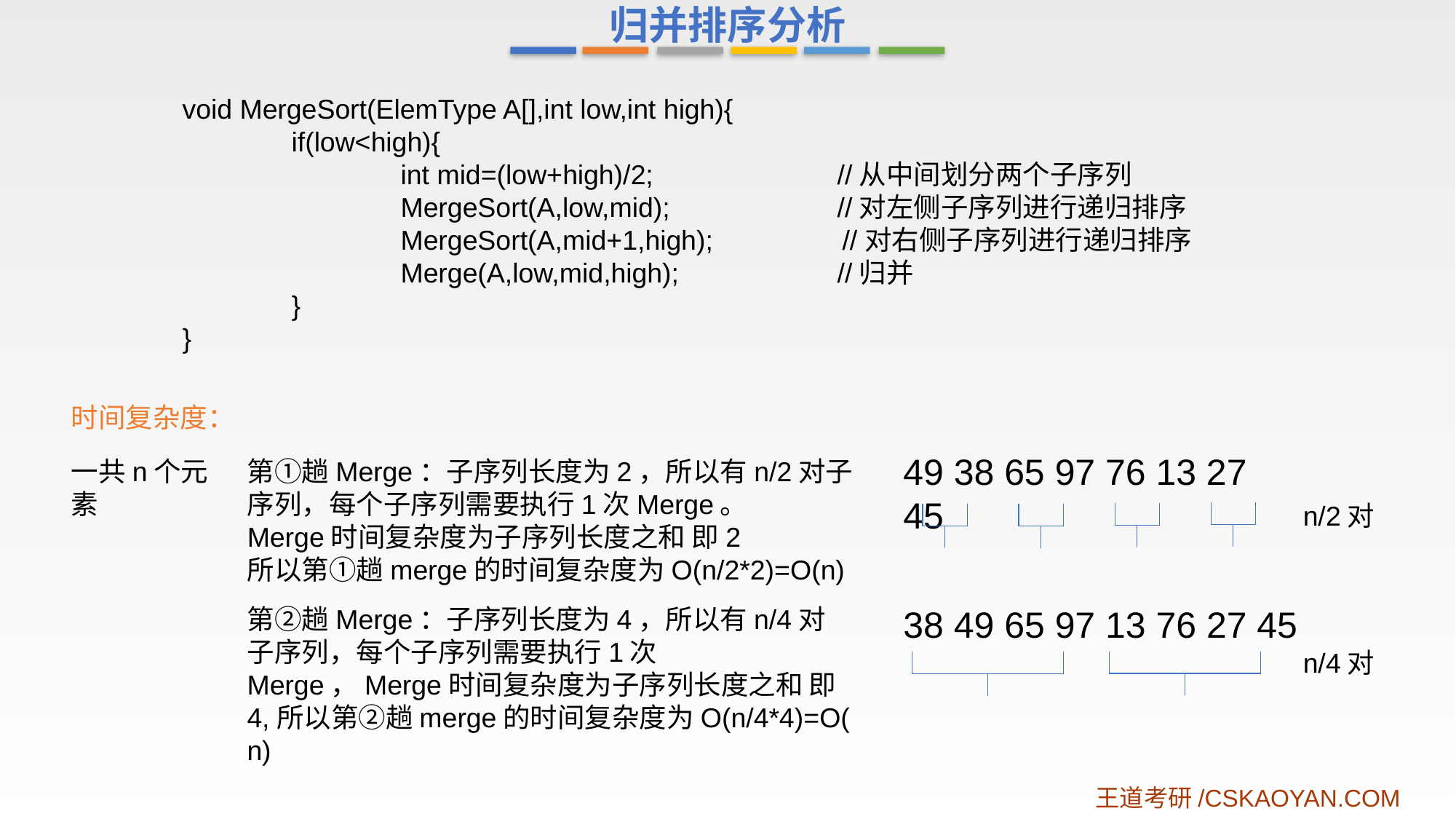

归并排序分析

void MergeSort(ElemType A[],int low,int high){
	if(low<high){
		int mid=(low+high)/2;		//从中间划分两个子序列
		MergeSort(A,low,mid);		//对左侧子序列进行递归排序
		MergeSort(A,mid+1,high);	               //对右侧子序列进行递归排序
		Merge(A,low,mid,high);		//归并
	}
}
时间复杂度：
49 38 65 97 76 13 27 45
一共n个元素
第①趟Merge：子序列长度为2，所以有n/2对子序列，每个子序列需要执行1次Merge。
Merge时间复杂度为子序列长度之和 即2
所以第①趟merge的时间复杂度为O(n/2*2)=O(n)
n/2对

38 49 65 97 13 76 27 45
第②趟Merge：子序列长度为4，所以有n/4对子序列，每个子序列需要执行1次Merge，Merge时间复杂度为子序列长度之和 即4,所以第②趟merge的时间复杂度为O(n/4*4)=O(n)

n/4对
王道考研/CSKAOYAN.COM